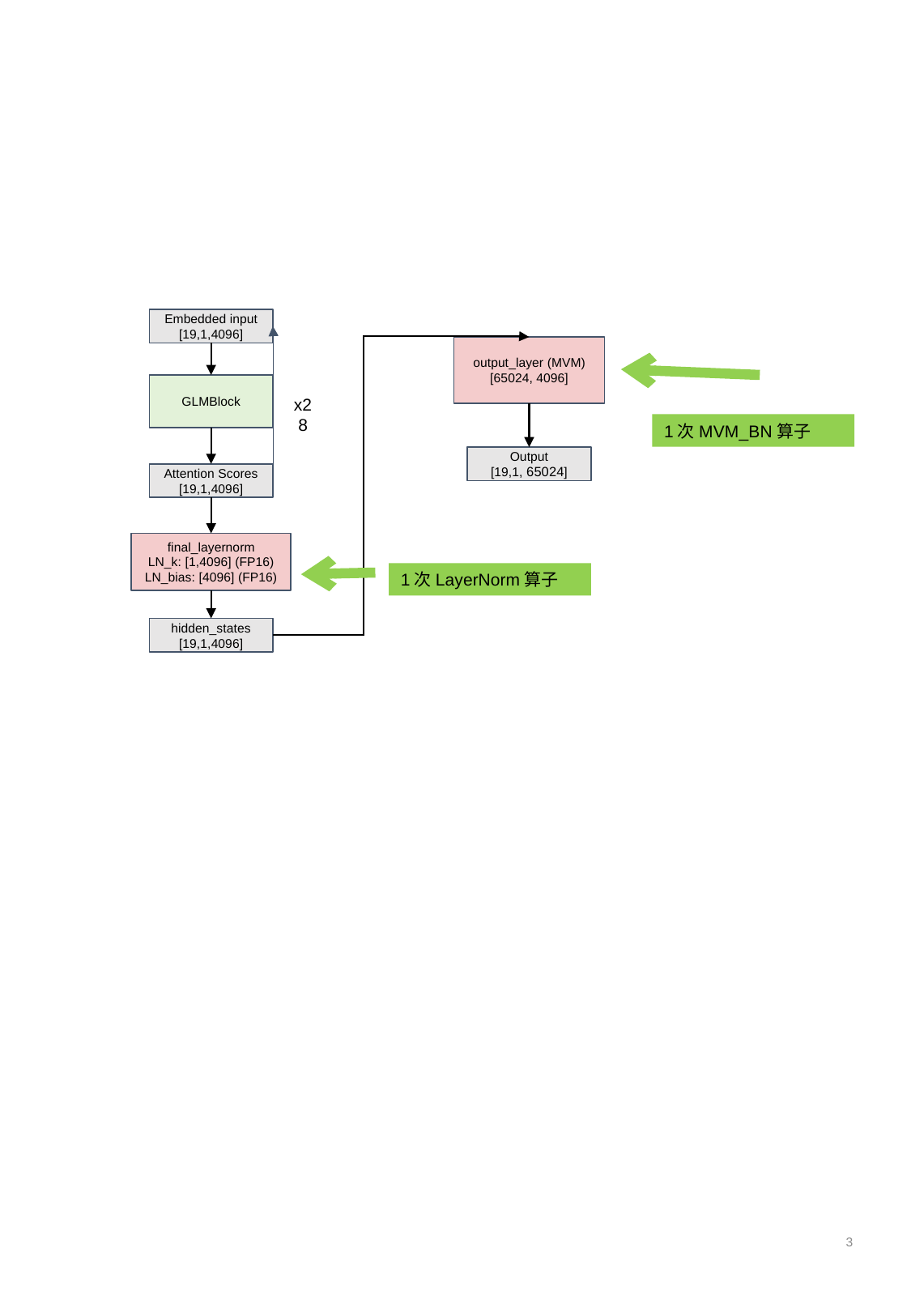

Embedded input
[19,1,4096]
output_layer (MVM)
[65024, 4096]
GLMBlock
x28
1次MVM_BN算子
Output
[19,1, 65024]
Attention Scores
[19,1,4096]
final_layernorm
LN_k: [1,4096] (FP16)
LN_bias: [4096] (FP16)
1次LayerNorm算子
hidden_states
[19,1,4096]
3